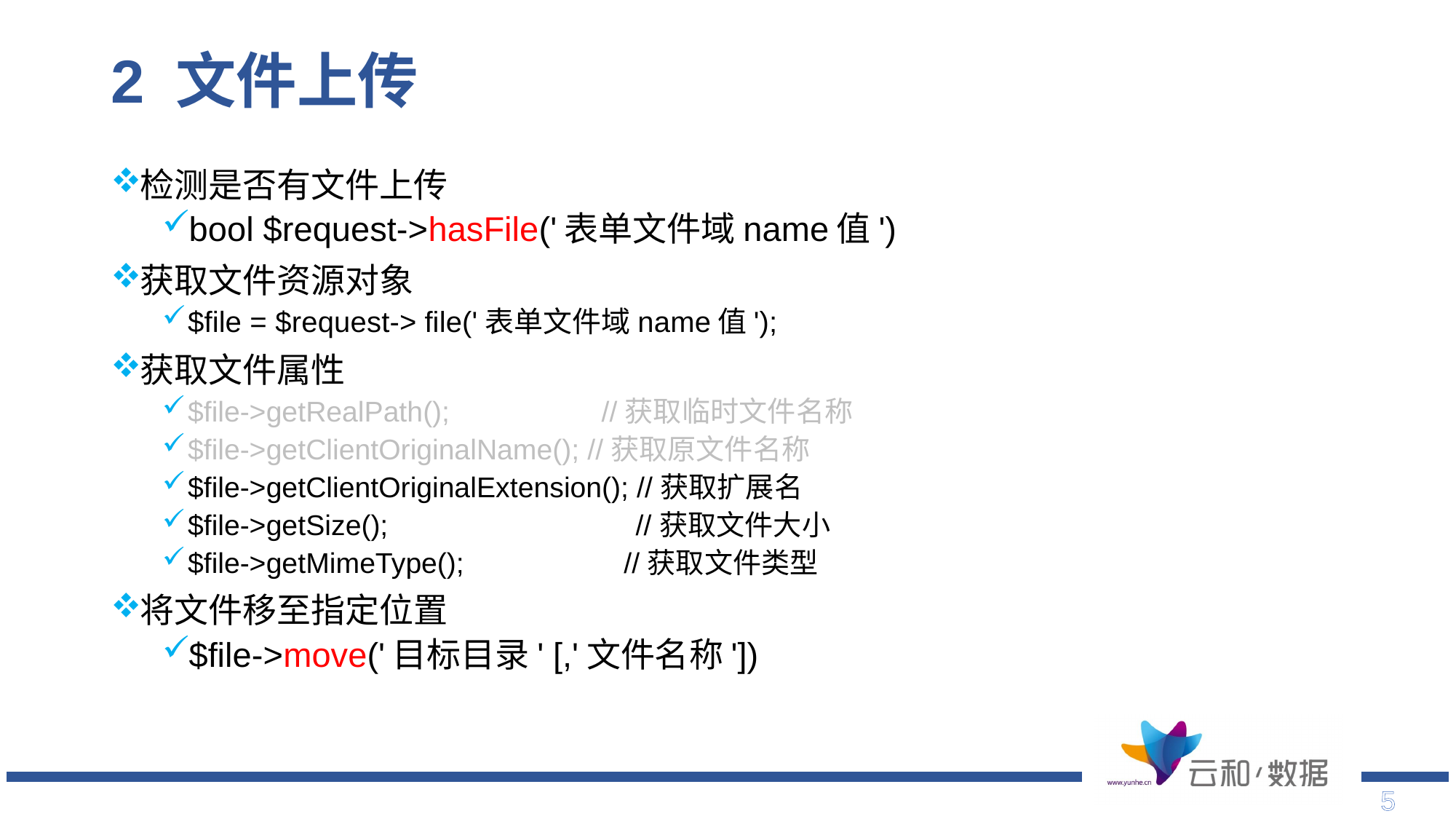

# 2 文件上传
检测是否有文件上传
bool $request->hasFile('表单文件域name值')
获取文件资源对象
$file = $request-> file('表单文件域name值');
获取文件属性
$file->getRealPath();                   //获取临时文件名称
$file->getClientOriginalName(); //获取原文件名称
$file->getClientOriginalExtension(); //获取扩展名
$file->getSize();                               //获取文件大小
$file->getMimeType();                    //获取文件类型
将文件移至指定位置
$file->move('目标目录' [,'文件名称'])